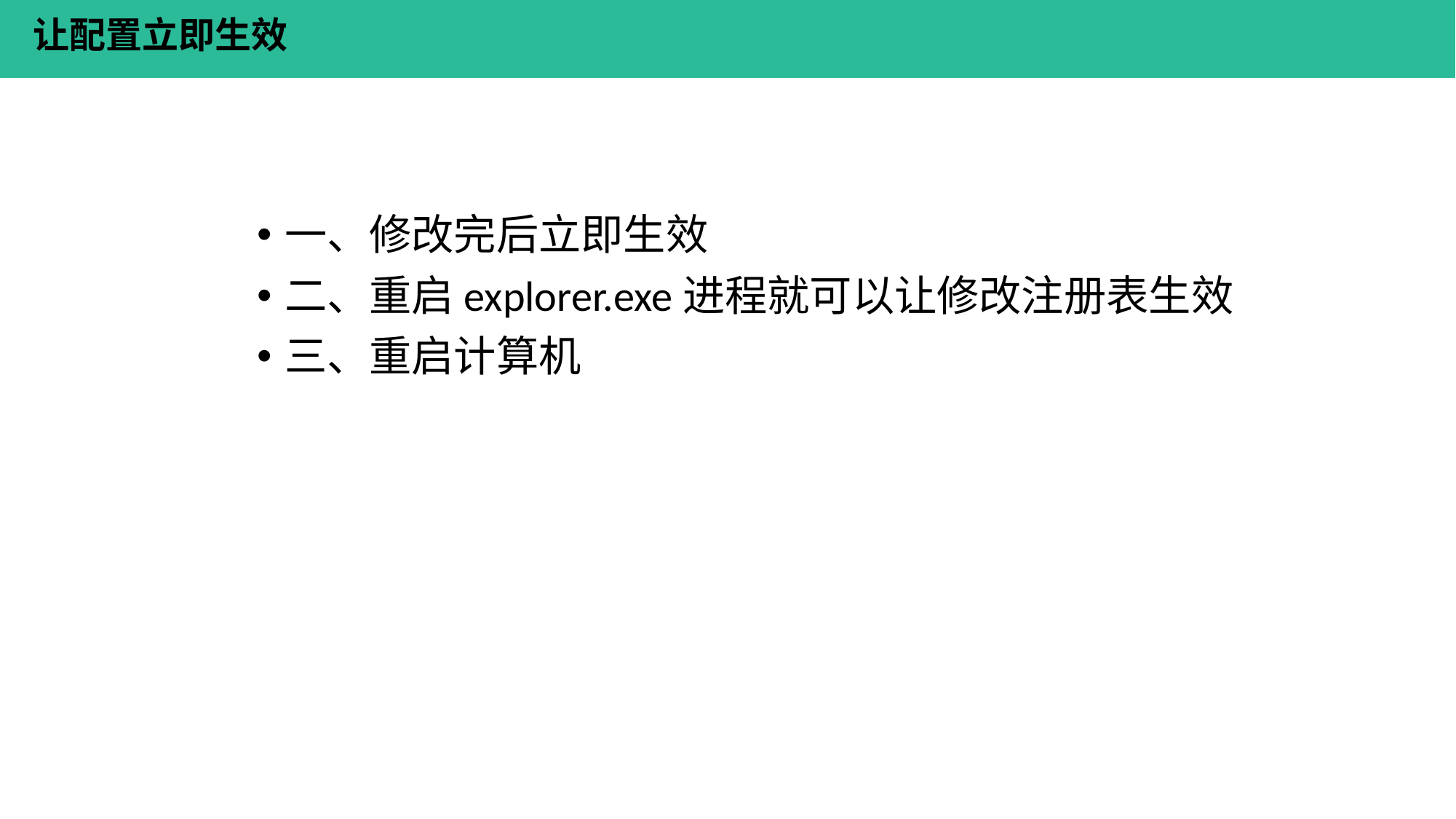

让配置立即生效

一、修改完后立即生效
二、重启explorer.exe进程就可以让修改注册表生效
三、重启计算机